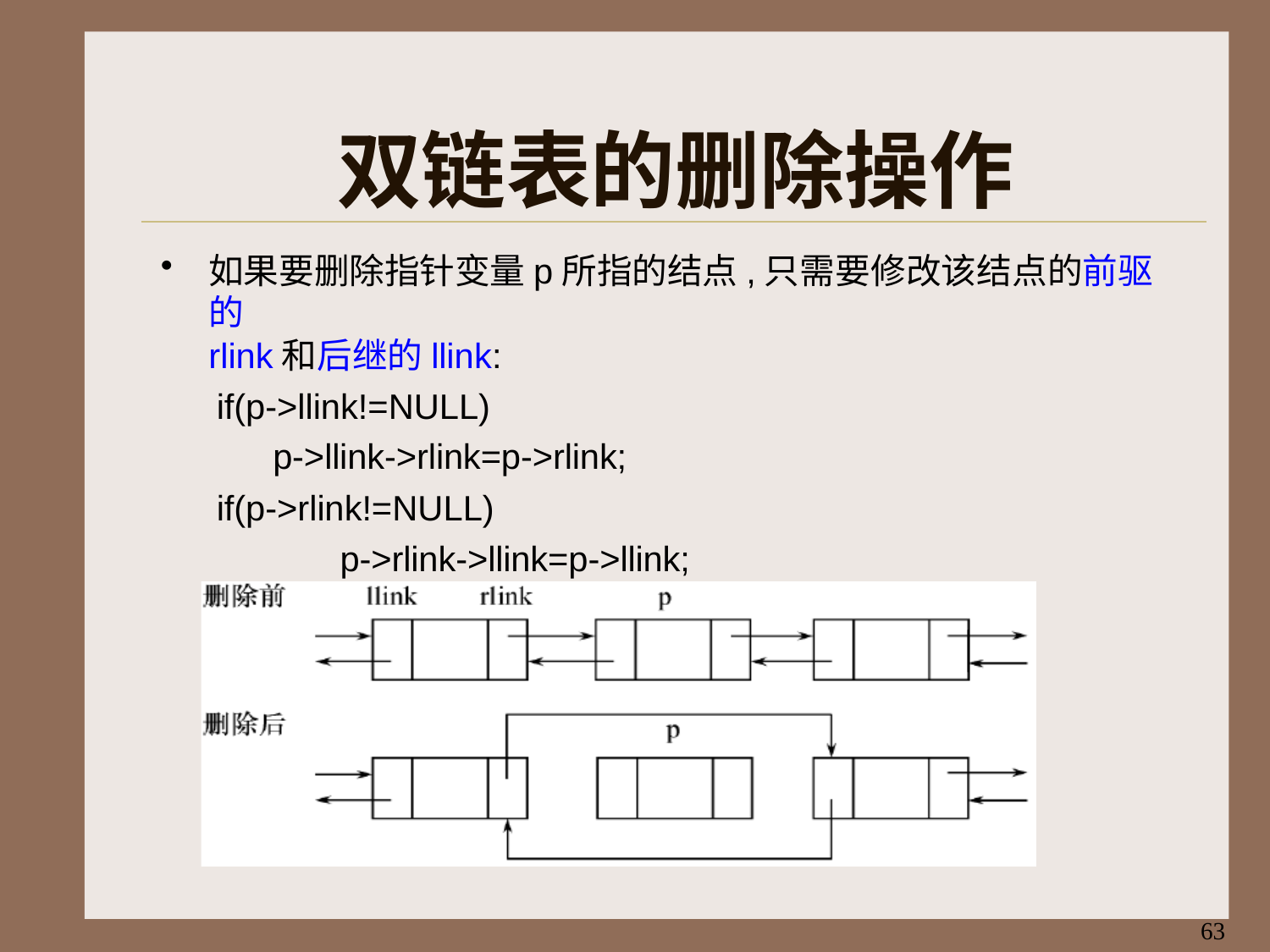

# 双链表的删除操作

如果要删除指针变量p所指的结点,只需要修改该结点的前驱的
rlink和后继的llink:
if(p->llink!=NULL)
p->llink->rlink=p->rlink;  if(p->rlink!=NULL)
p->rlink->llink=p->llink;

63